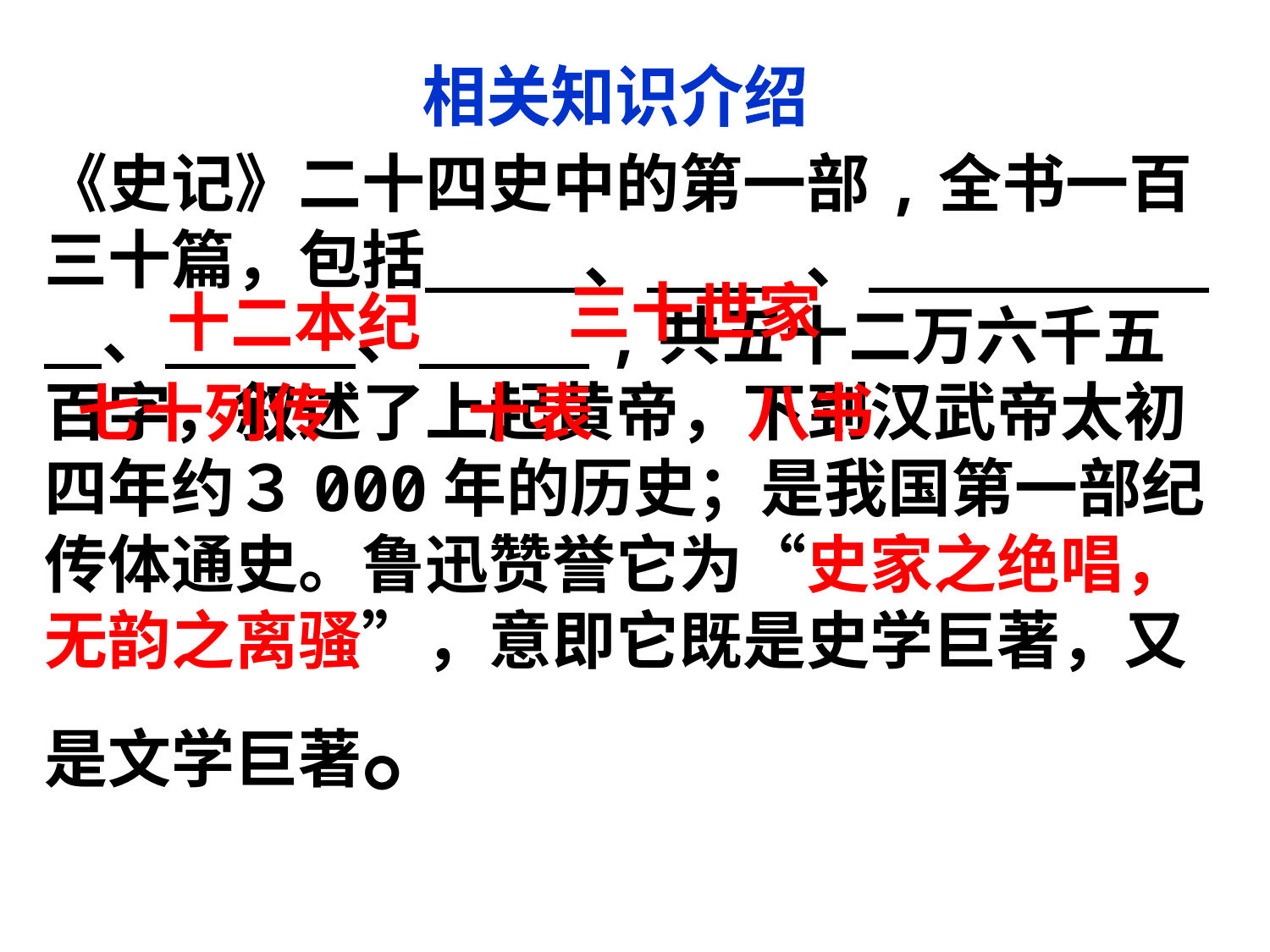

相关知识介绍
《史记》二十四史中的第一部,全书一百三十篇，包括           、           、　　　　           、　　　、　　   ,共五十二万六千五百字，叙述了上起黄帝，下到汉武帝太初四年约３000年的历史；是我国第一部纪传体通史。鲁迅赞誉它为“史家之绝唱，无韵之离骚”，意即它既是史学巨著，又是文学巨著。
三十世家
十二本纪
七十列传
十表
八书